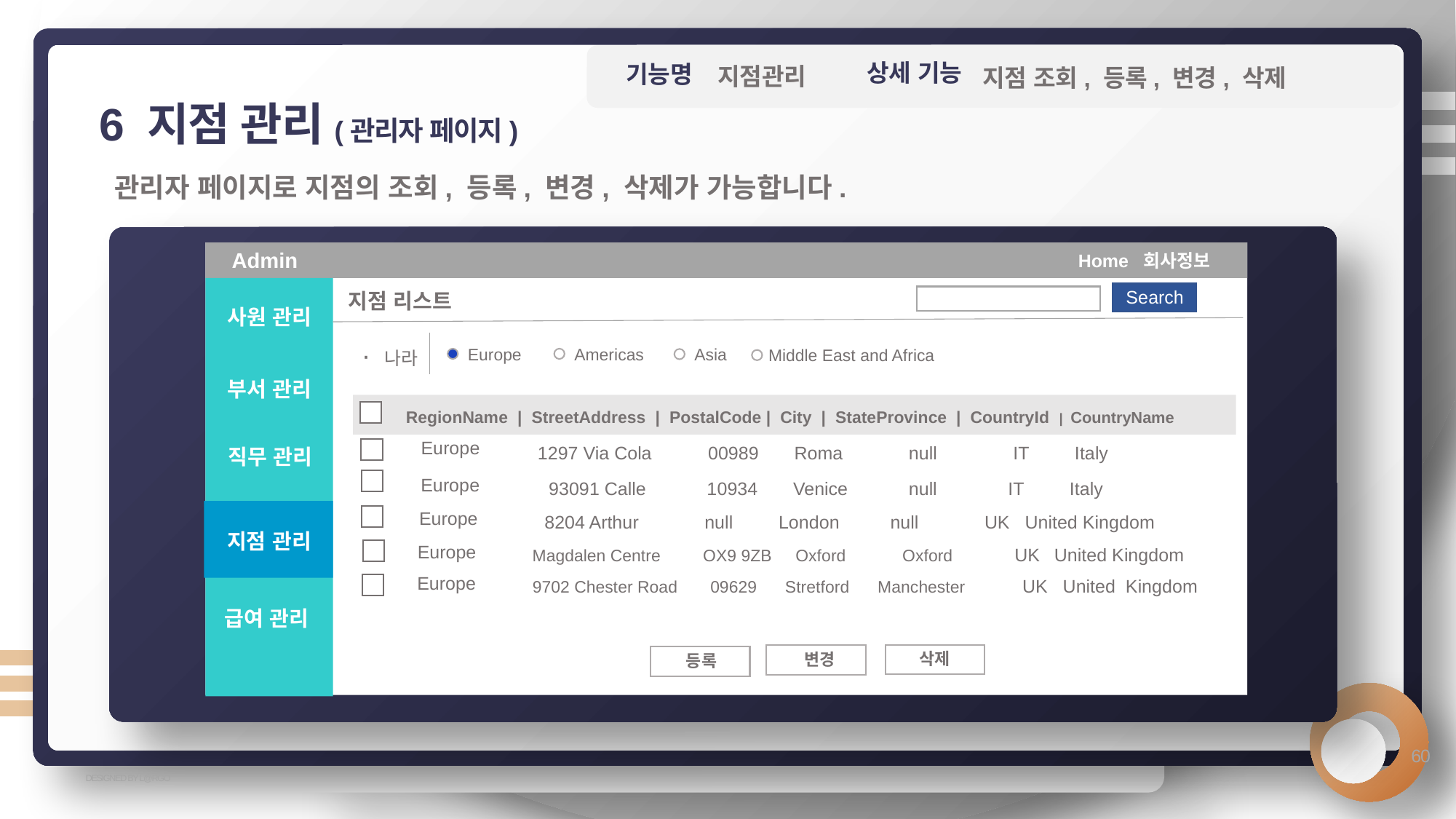

상세 기능
기능명
지점관리
지점 조회, 등록, 변경, 삭제
6 지점 관리(관리자 페이지)
관리자 페이지로 지점의 조회, 등록, 변경, 삭제가 가능합니다.

Admin

Home  회사정보

Search
지점 리스트

사원 관리
· 나라
Europe
Americas
Asia
Middle East and Africa

부서 관리

RegionName  |  StreetAddress  |  PostalCode |  City  |  StateProvince  |  CountryId  |  CountryName

Europe
1297 Via Cola           00989       Roma             null               IT         Italy
직무 관리

Europe

      93091 Calle            10934       Venice            null              IT         Italy

Europe
      8204 Arthur             null         London          null             UK   United Kingdom

지점 관리
Europe
   Magdalen Centre         OX9 9ZB     Oxford            Oxford             UK   United Kingdom

Europe
    9702 Chester Road       09629      Stretford      Manchester            UK   United  Kingdom

급여 관리
   삭제
   변경

   등록

60
DESIGNED BY L@RGO